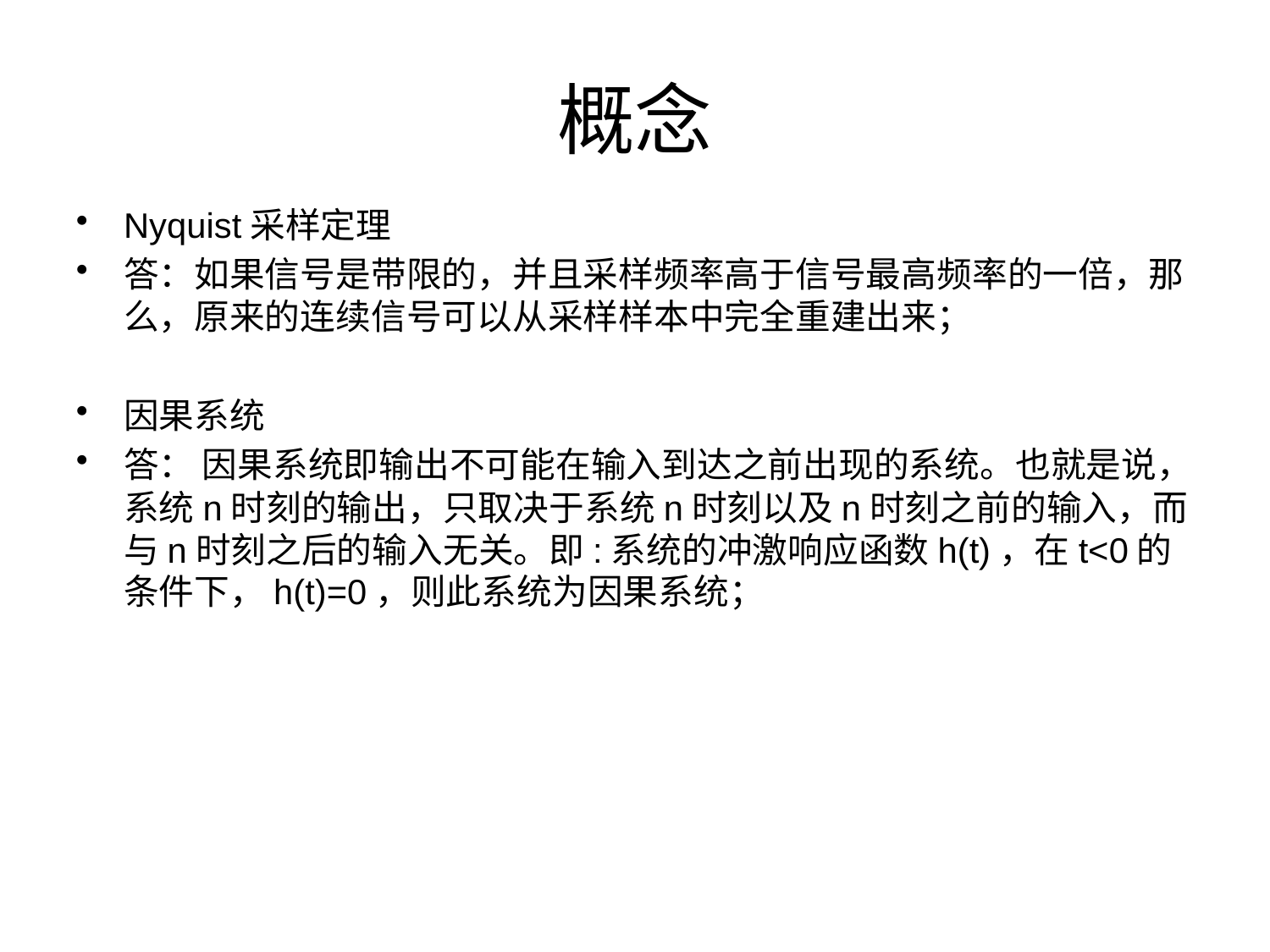

# 概念
Nyquist采样定理
答：如果信号是带限的，并且采样频率高于信号最高频率的一倍，那么，原来的连续信号可以从采样样本中完全重建出来；

因果系统
答： 因果系统即输出不可能在输入到达之前出现的系统。也就是说，系统n时刻的输出，只取决于系统n时刻以及n时刻之前的输入，而与n时刻之后的输入无关。即:系统的冲激响应函数h(t)，在t<0的条件下，h(t)=0，则此系统为因果系统；